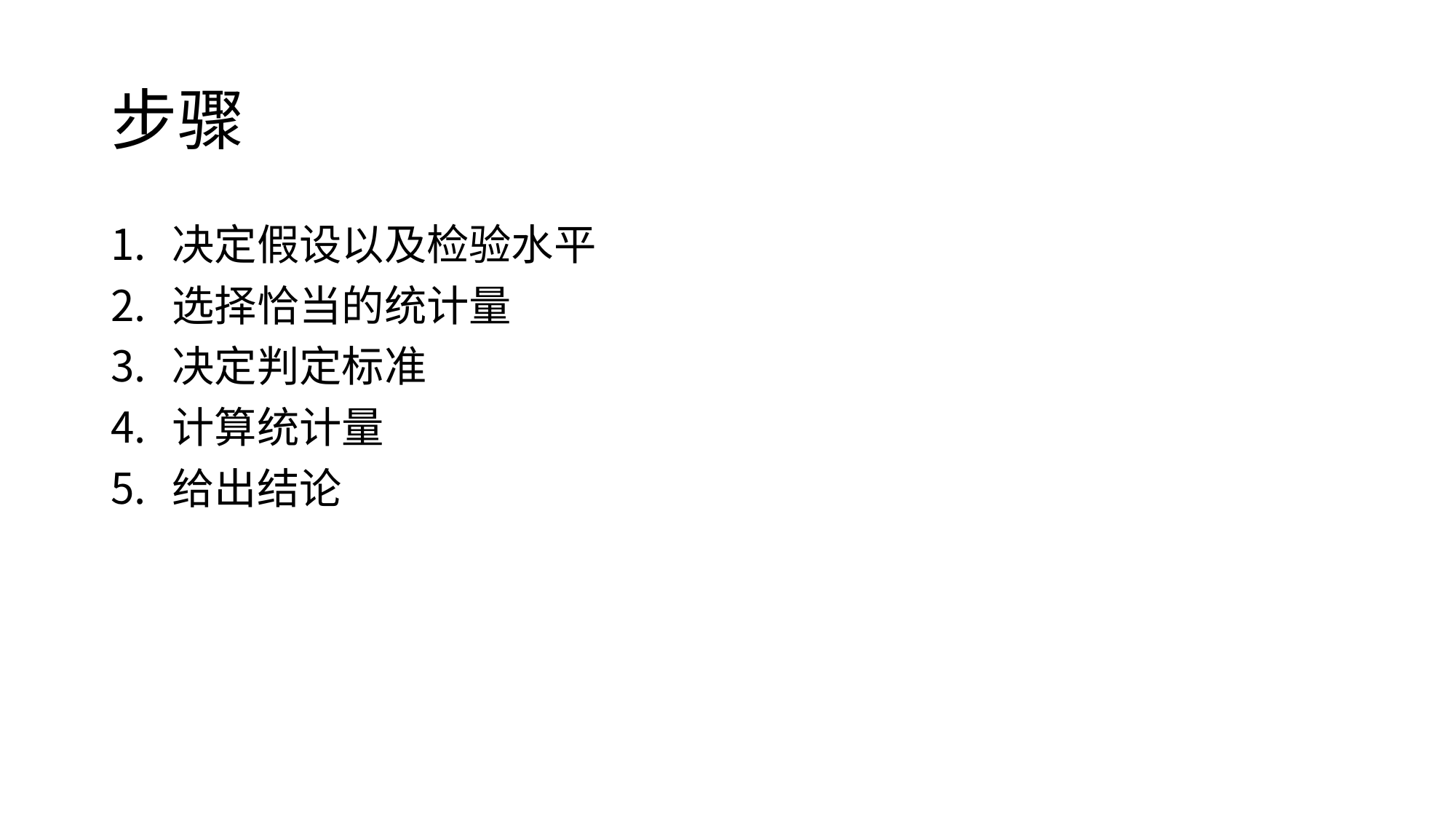

# 步骤
决定假设以及检验水平
选择恰当的统计量
决定判定标准
计算统计量
给出结论